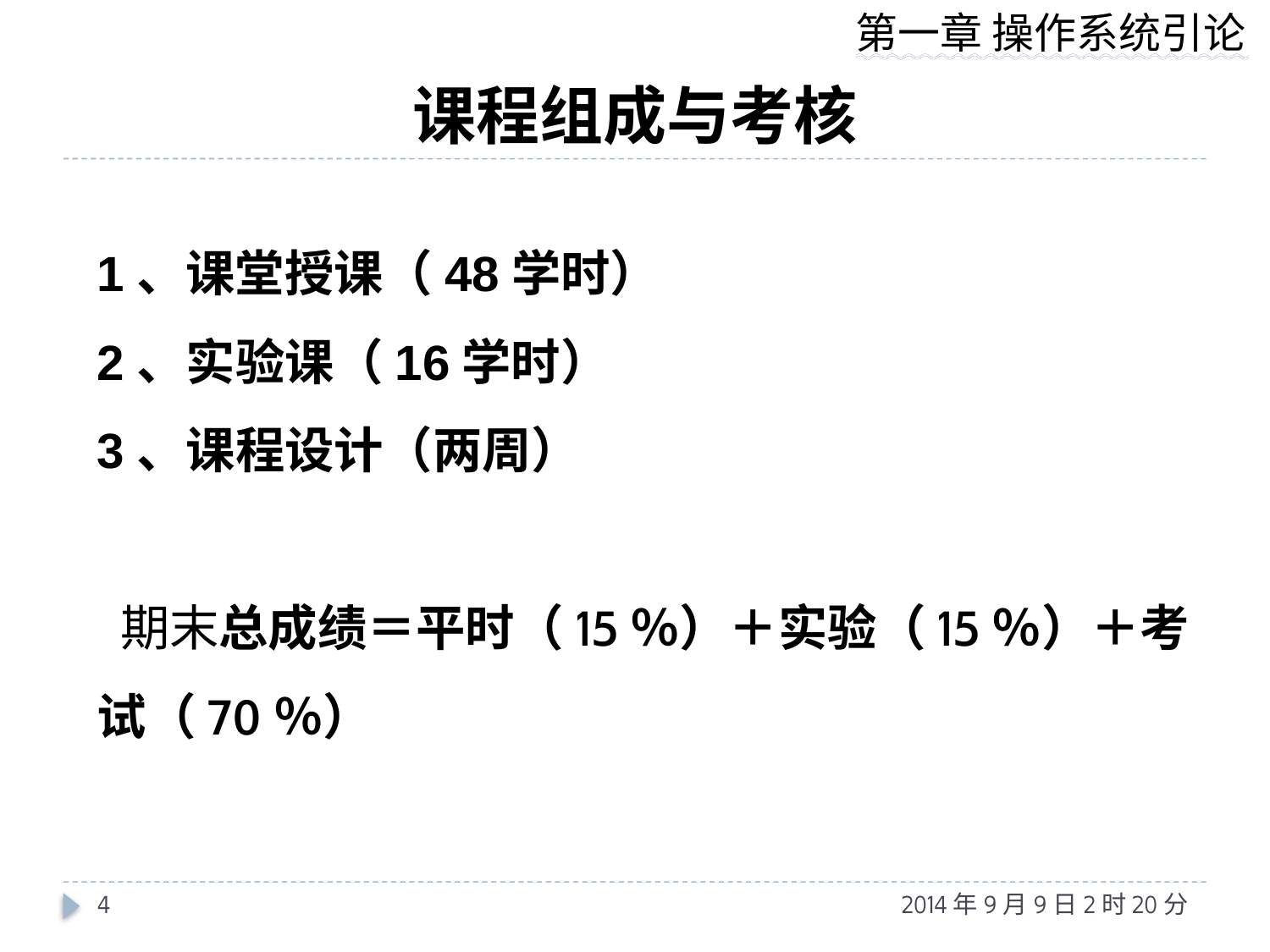

# 课程组成与考核
1、课堂授课（48学时）
2、实验课（16学时）
3、课程设计（两周）

 期末总成绩＝平时（15％）＋实验（15％）＋考试（70％）

4
2014年9月9日2时20分